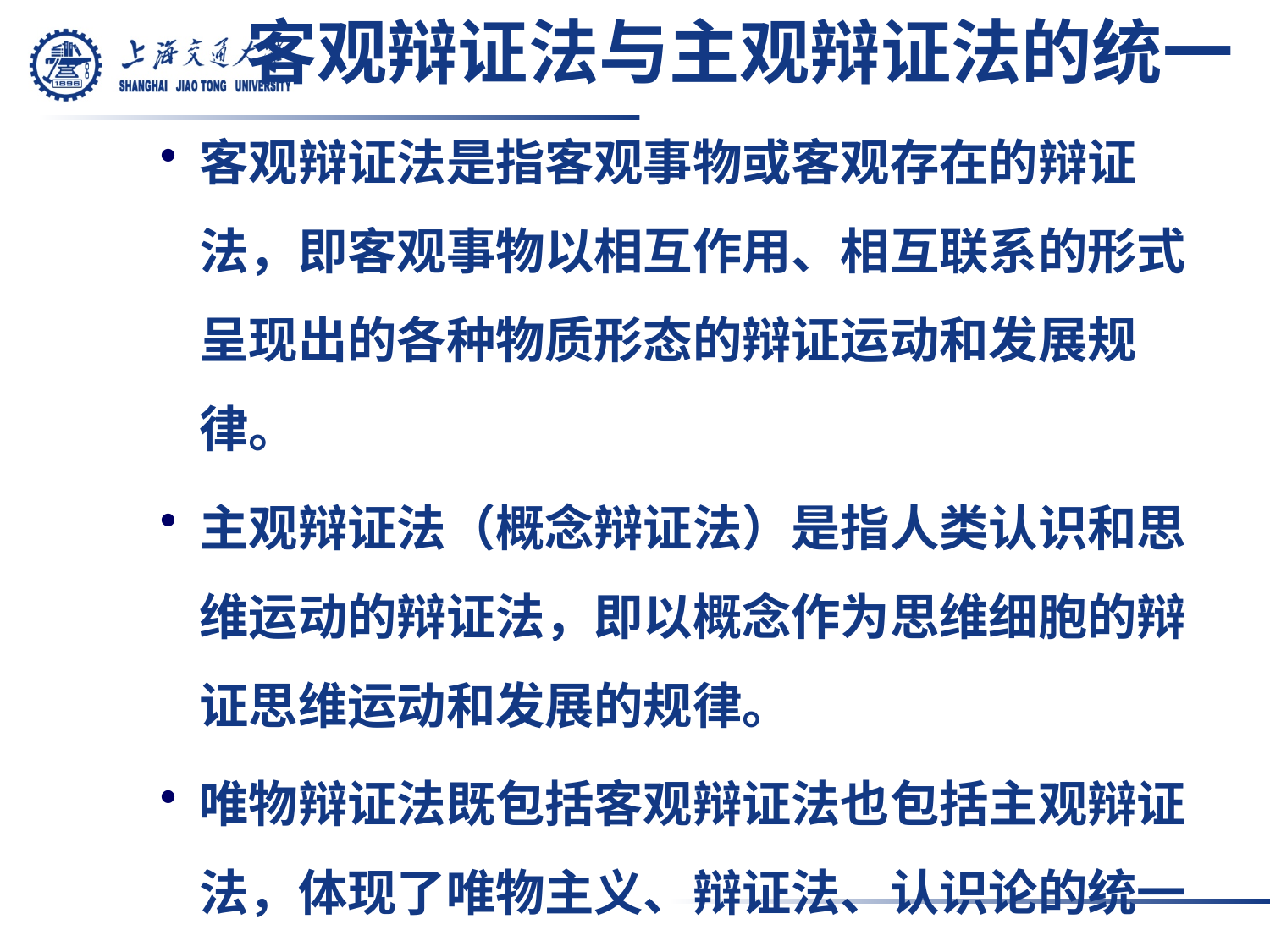

# 客观辩证法与主观辩证法的统一
客观辩证法是指客观事物或客观存在的辩证法，即客观事物以相互作用、相互联系的形式呈现出的各种物质形态的辩证运动和发展规律。
主观辩证法（概念辩证法）是指人类认识和思维运动的辩证法，即以概念作为思维细胞的辩证思维运动和发展的规律。
唯物辩证法既包括客观辩证法也包括主观辩证法，体现了唯物主义、辩证法、认识论的统一